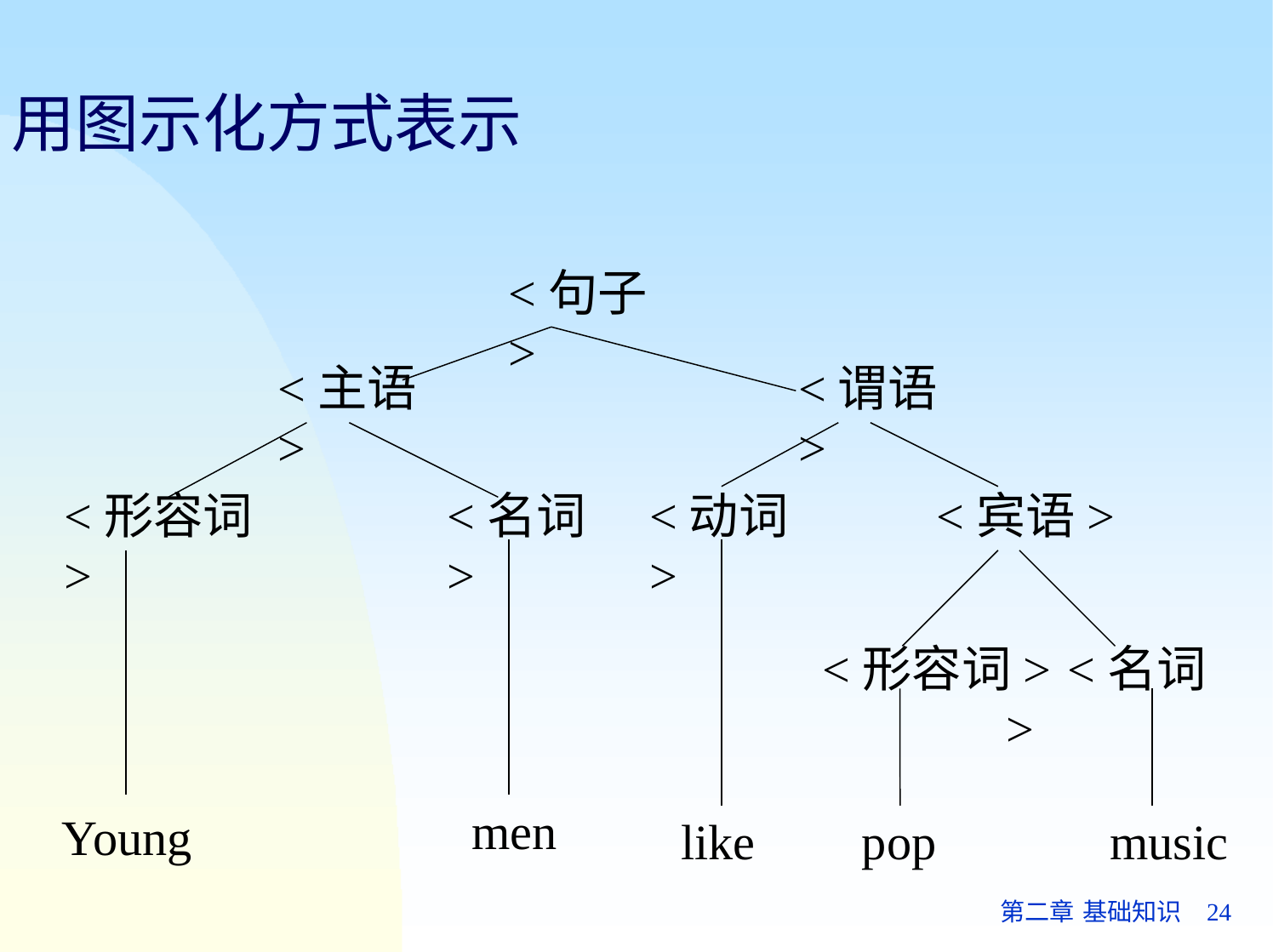

# 用图示化方式表示
<句子>

<主语>
<谓语>

<形容词>
<名词>
<动词>
<宾语>

<形容词>	<名词>

men
Young
like
pop
music
第二章 基础知识	24